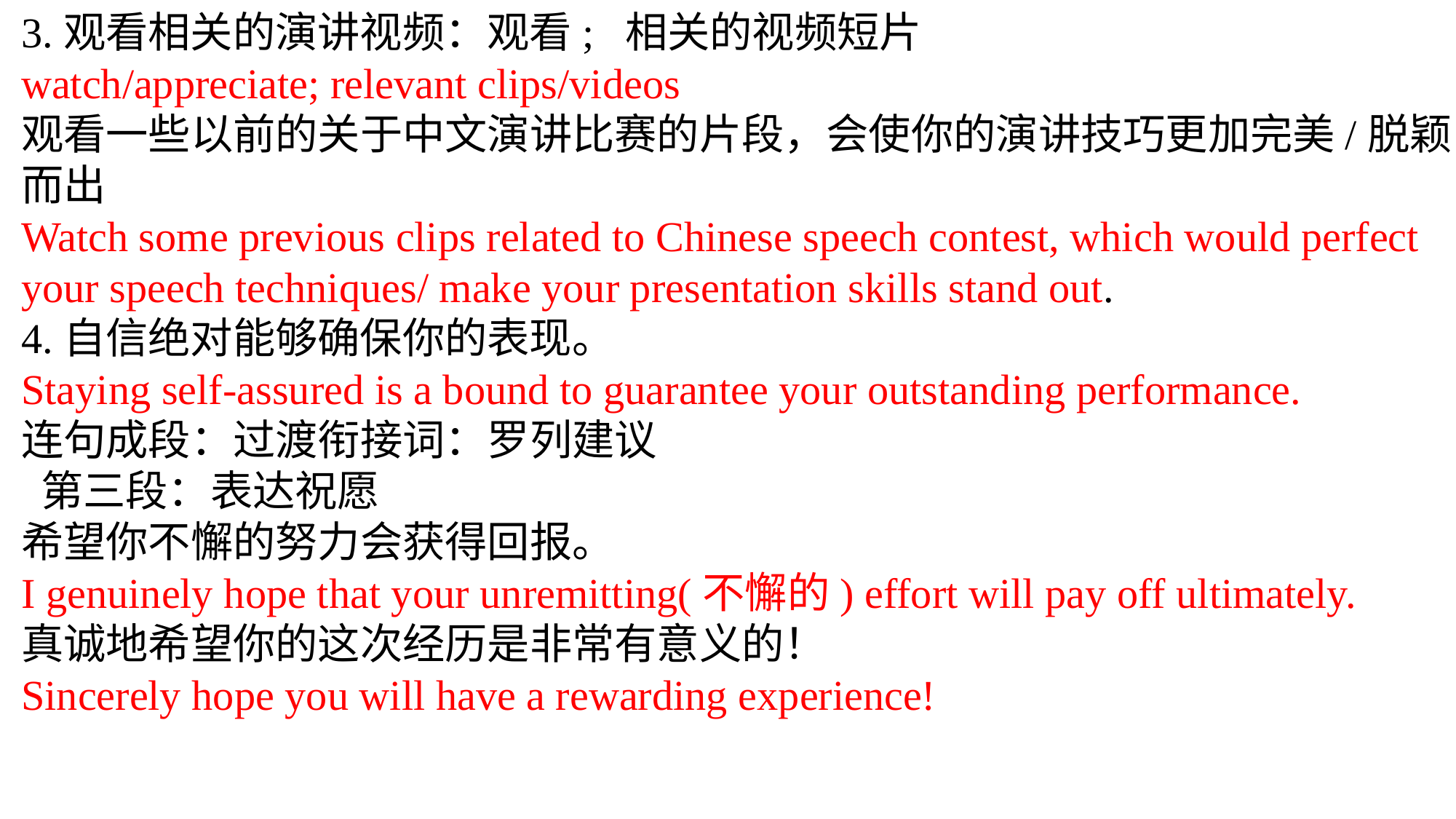

3.观看相关的演讲视频：观看;  相关的视频短片
watch/appreciate; relevant clips/videos
观看一些以前的关于中文演讲比赛的片段，会使你的演讲技巧更加完美/脱颖而出
Watch some previous clips related to Chinese speech contest, which would perfect your speech techniques/ make your presentation skills stand out.
4.自信绝对能够确保你的表现。
Staying self-assured is a bound to guarantee your outstanding performance.
连句成段：过渡衔接词：罗列建议
 第三段：表达祝愿
希望你不懈的努力会获得回报。
I genuinely hope that your unremitting(不懈的) effort will pay off ultimately.
真诚地希望你的这次经历是非常有意义的！
Sincerely hope you will have a rewarding experience!